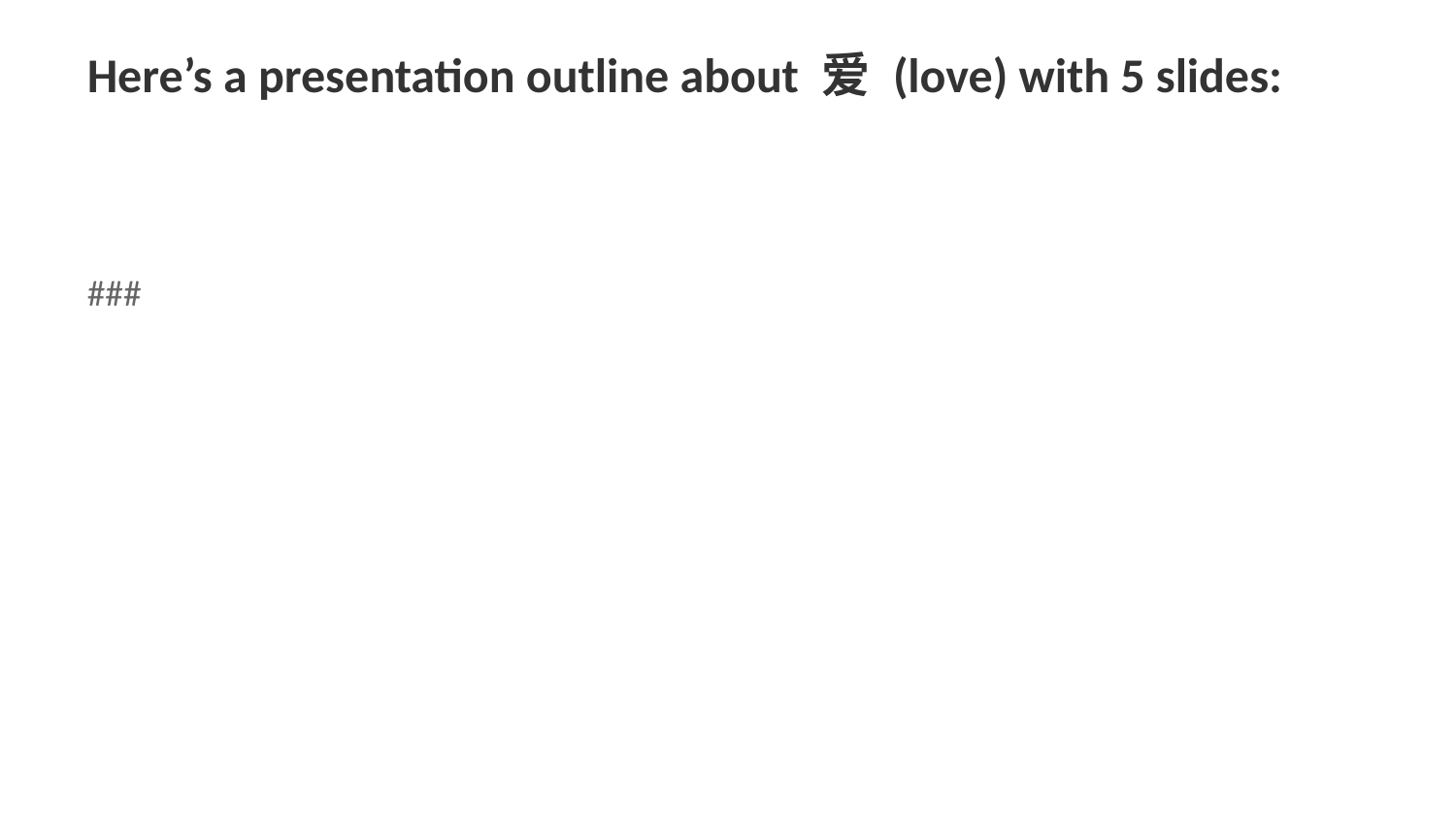

Here’s a presentation outline about 爱 (love) with 5 slides:
###